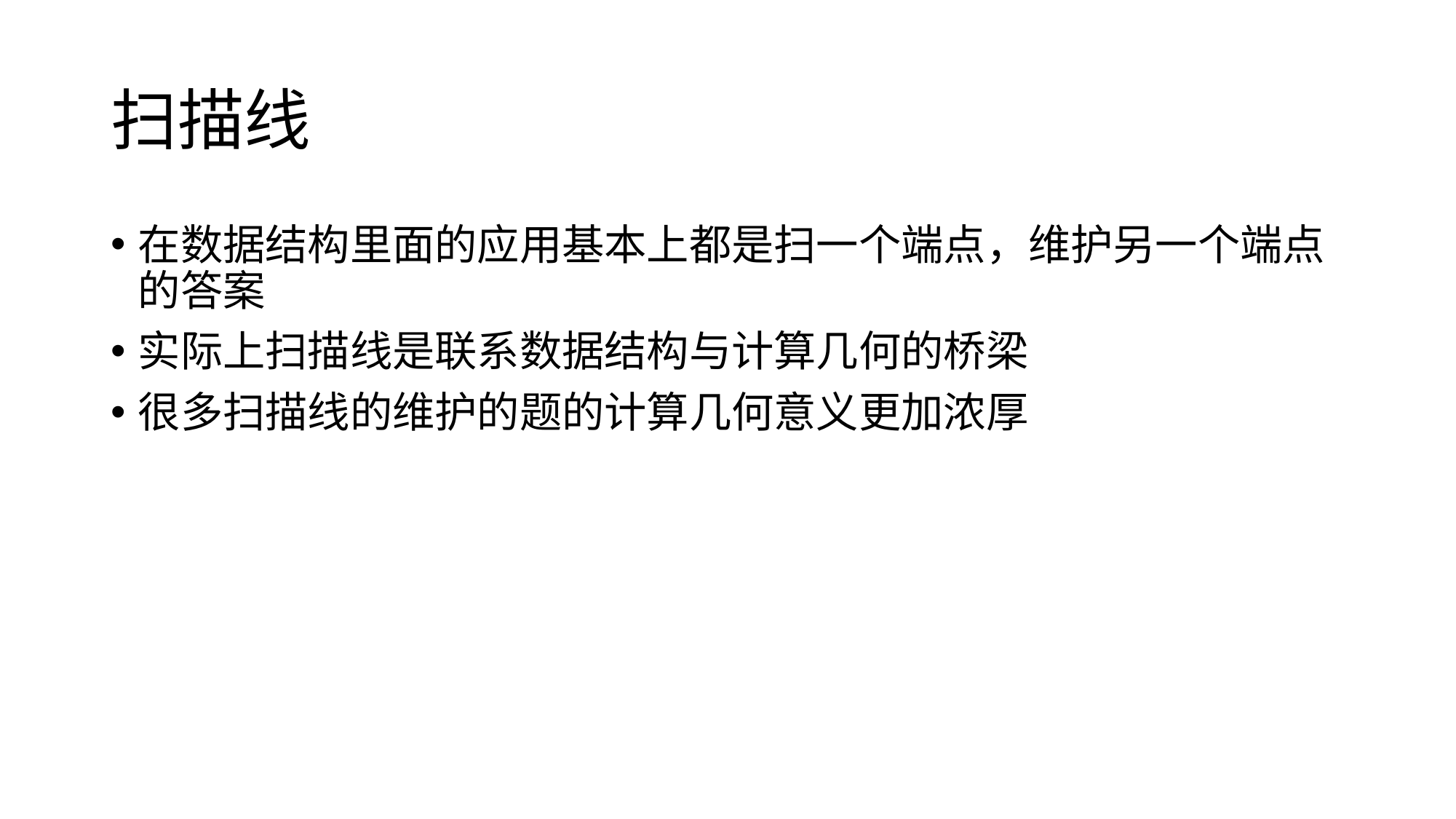

# 扫描线
在数据结构里面的应用基本上都是扫一个端点，维护另一个端点的答案
实际上扫描线是联系数据结构与计算几何的桥梁
很多扫描线的维护的题的计算几何意义更加浓厚